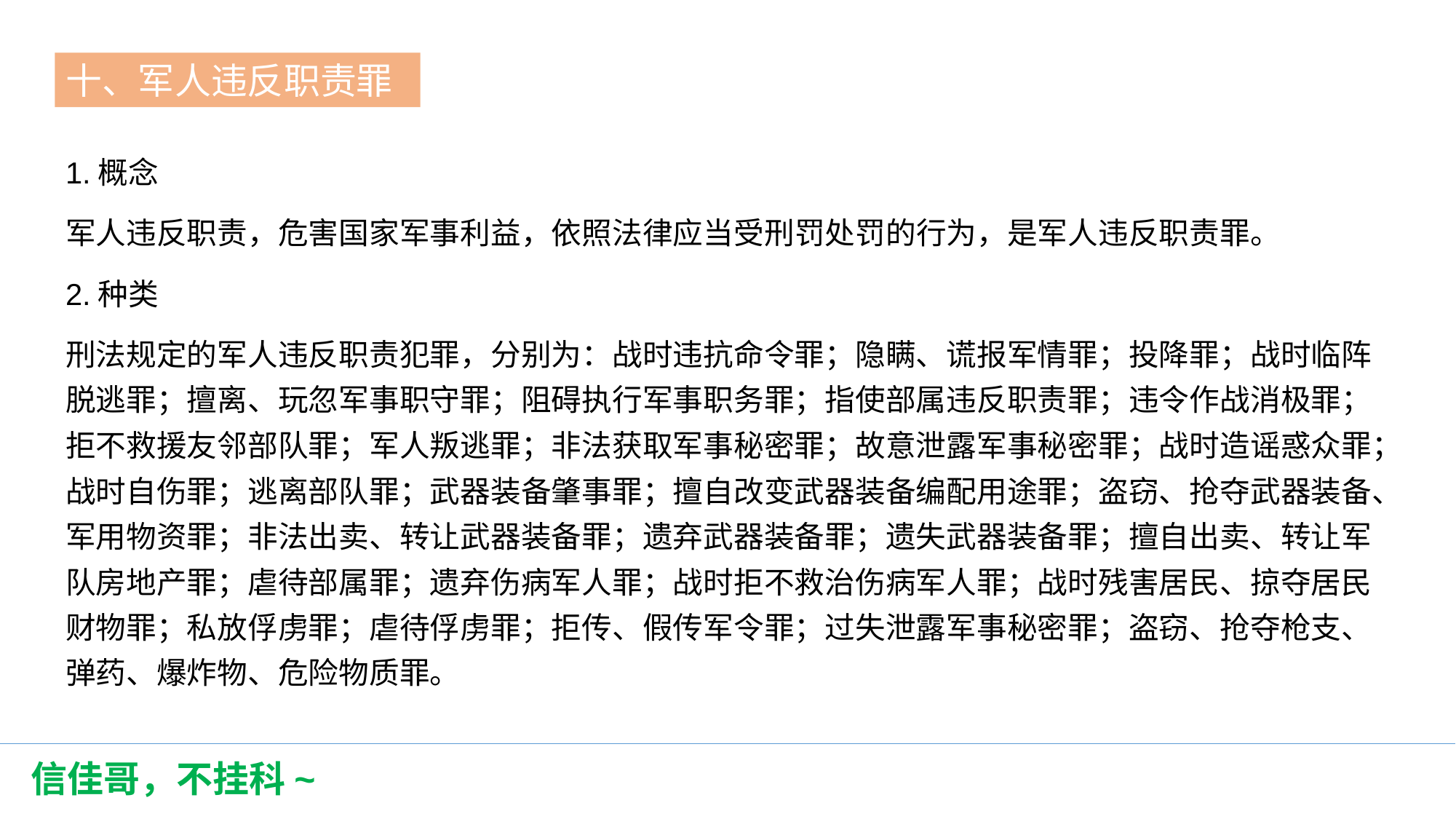

十、军人违反职责罪
第一节
1.概念
军人违反职责，危害国家军事利益，依照法律应当受刑罚处罚的行为，是军人违反职责罪。
2.种类
刑法规定的军人违反职责犯罪，分别为：战时违抗命令罪；隐瞒、谎报军情罪；投降罪；战时临阵脱逃罪；擅离、玩忽军事职守罪；阻碍执行军事职务罪；指使部属违反职责罪；违令作战消极罪；拒不救援友邻部队罪；军人叛逃罪；非法获取军事秘密罪；故意泄露军事秘密罪；战时造谣惑众罪；战时自伤罪；逃离部队罪；武器装备肇事罪；擅自改变武器装备编配用途罪；盗窃、抢夺武器装备、军用物资罪；非法出卖、转让武器装备罪；遗弃武器装备罪；遗失武器装备罪；擅自出卖、转让军队房地产罪；虐待部属罪；遗弃伤病军人罪；战时拒不救治伤病军人罪；战时残害居民、掠夺居民财物罪；私放俘虏罪；虐待俘虏罪；拒传、假传军令罪；过失泄露军事秘密罪；盗窃、抢夺枪支、弹药、爆炸物、危险物质罪。